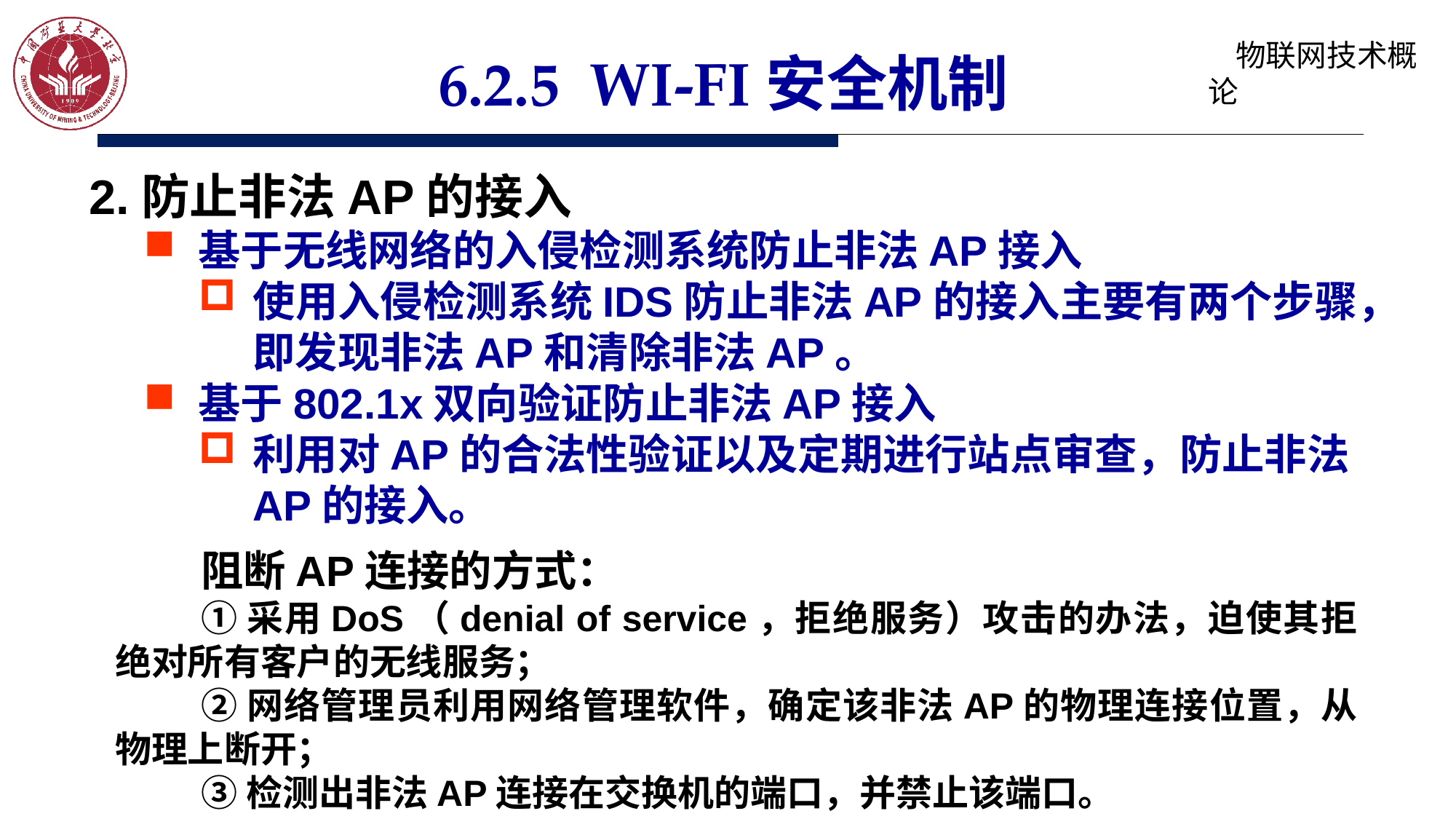

# 6.2.5  WI-FI安全机制
2.防止非法AP的接入
基于无线网络的入侵检测系统防止非法AP接入
使用入侵检测系统IDS防止非法AP的接入主要有两个步骤，即发现非法AP和清除非法AP。
基于802.1x双向验证防止非法AP接入
利用对AP的合法性验证以及定期进行站点审查，防止非法AP的接入。

阻断AP连接的方式：
①采用DoS（denial of service，拒绝服务）攻击的办法，迫使其拒绝对所有客户的无线服务；
②网络管理员利用网络管理软件，确定该非法AP的物理连接位置，从物理上断开；
③检测出非法AP连接在交换机的端口，并禁止该端口。